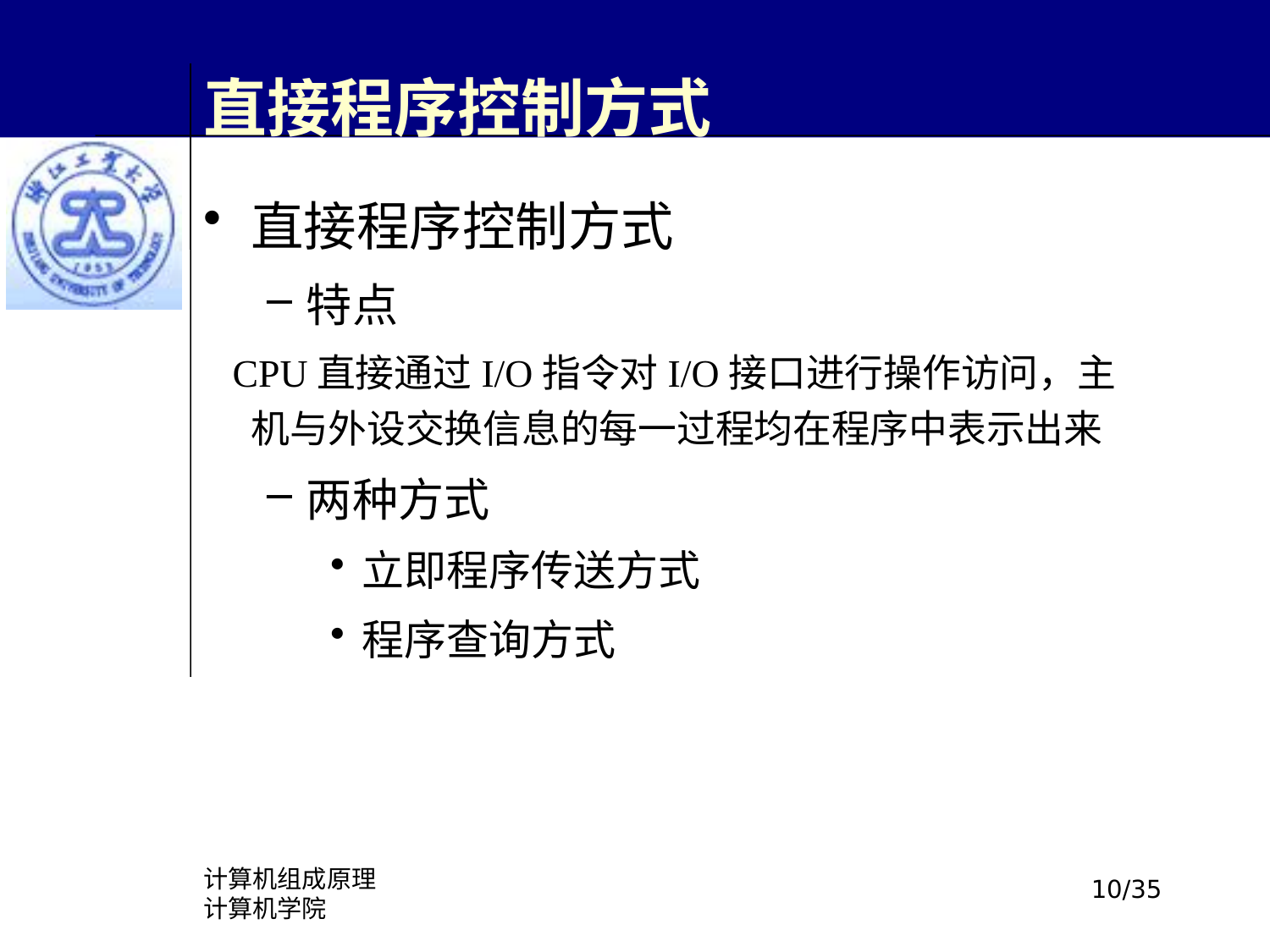

# 直接程序控制方式
直接程序控制方式
特点
   CPU直接通过I/O指令对I/O接口进行操作访问，主机与外设交换信息的每一过程均在程序中表示出来
两种方式
立即程序传送方式
程序查询方式

计算机组成原理
计算机学院
10/35